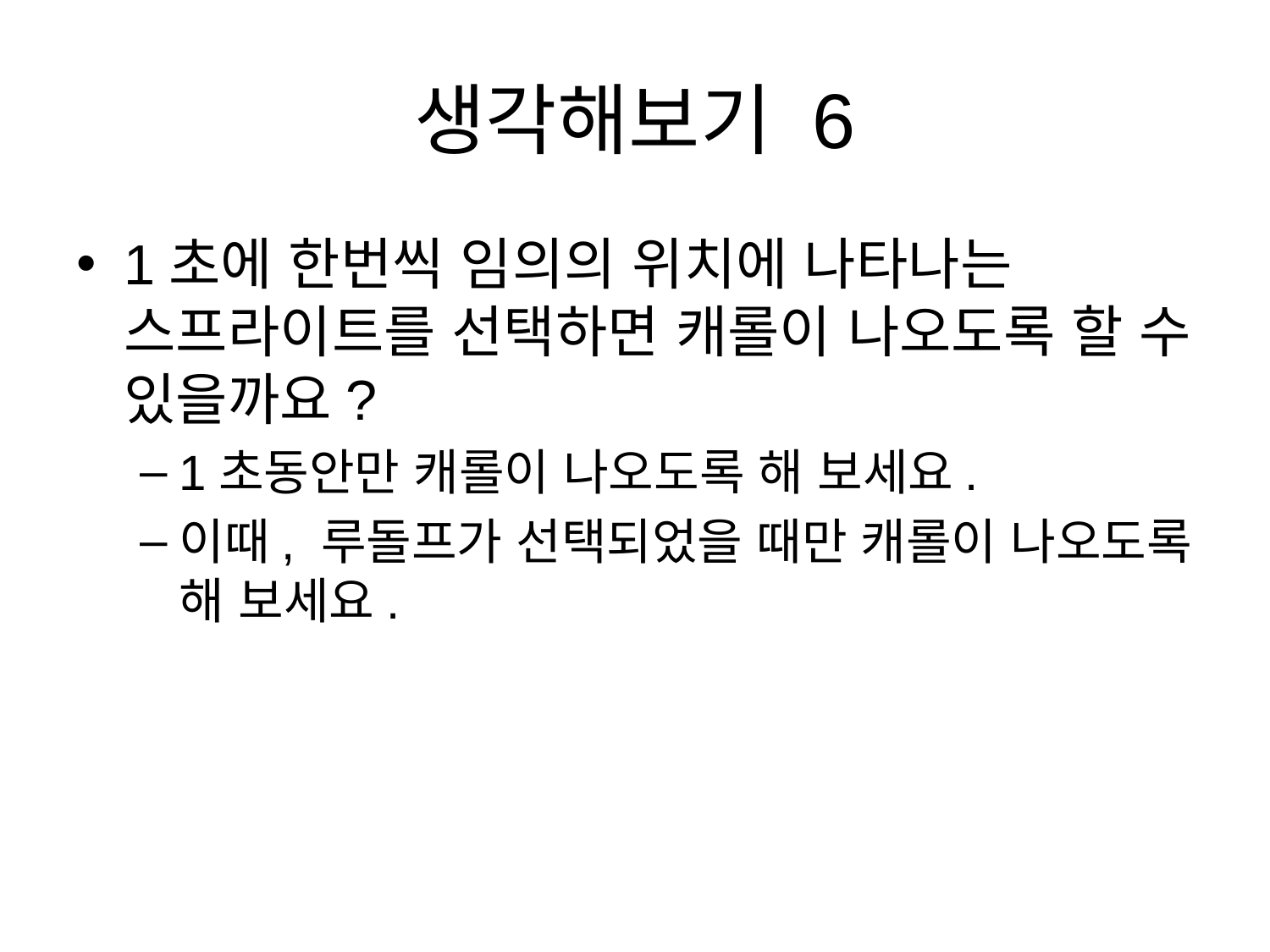

# 생각해보기 6
1초에 한번씩 임의의 위치에 나타나는 스프라이트를 선택하면 캐롤이 나오도록 할 수 있을까요?
1초동안만 캐롤이 나오도록 해 보세요.
이때, 루돌프가 선택되었을 때만 캐롤이 나오도록 해 보세요.